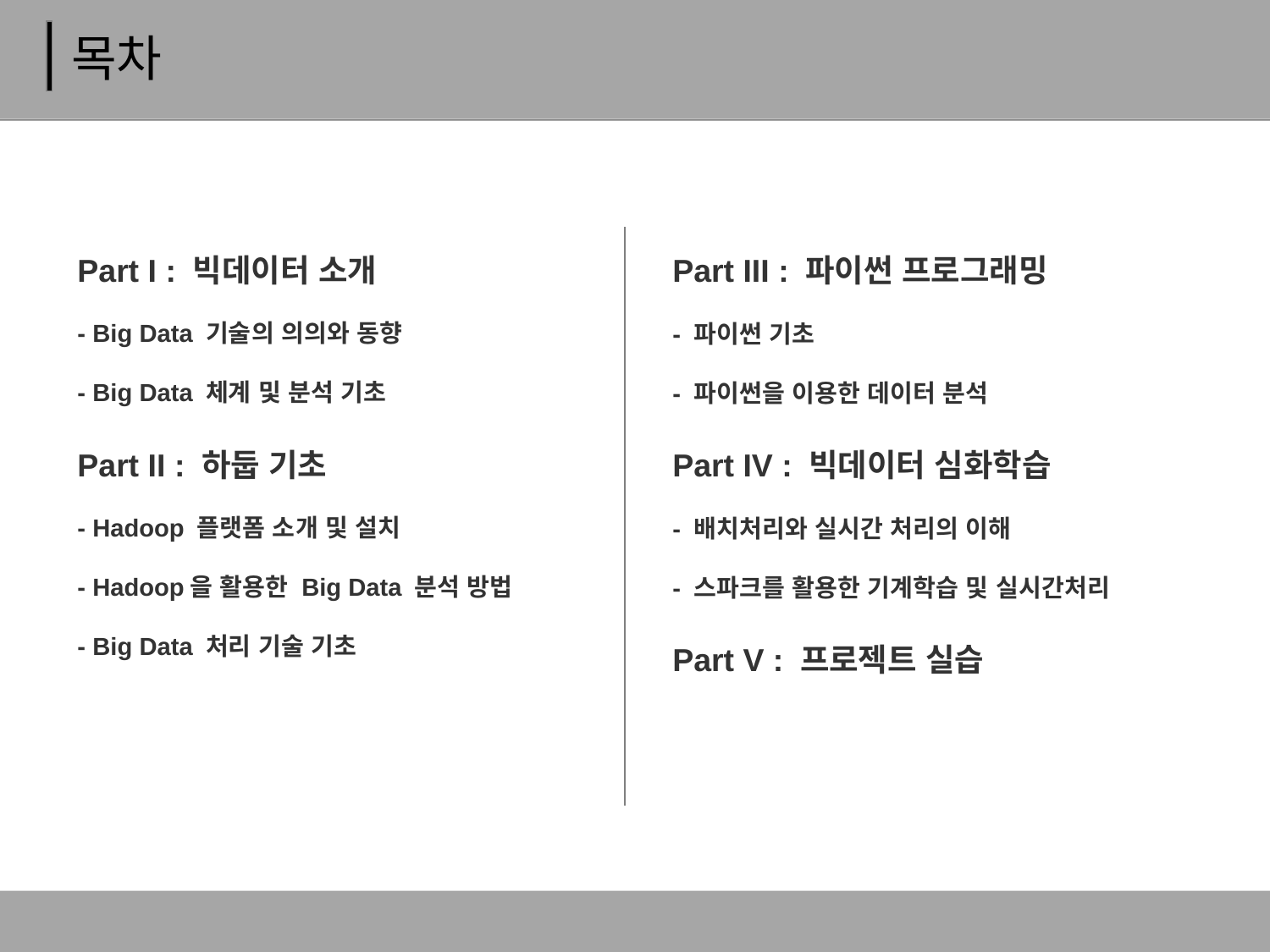

# 목차
Part I : 빅데이터 소개
- Big Data 기술의 의의와 동향
- Big Data 체계 및 분석 기초
Part II : 하둡 기초
- Hadoop 플랫폼 소개 및 설치
- Hadoop을 활용한 Big Data 분석 방법
- Big Data 처리 기술 기초
Part III : 파이썬 프로그래밍
- 파이썬 기초
- 파이썬을 이용한 데이터 분석
Part IV : 빅데이터 심화학습
- 배치처리와 실시간 처리의 이해
- 스파크를 활용한 기계학습 및 실시간처리
Part V : 프로젝트 실습